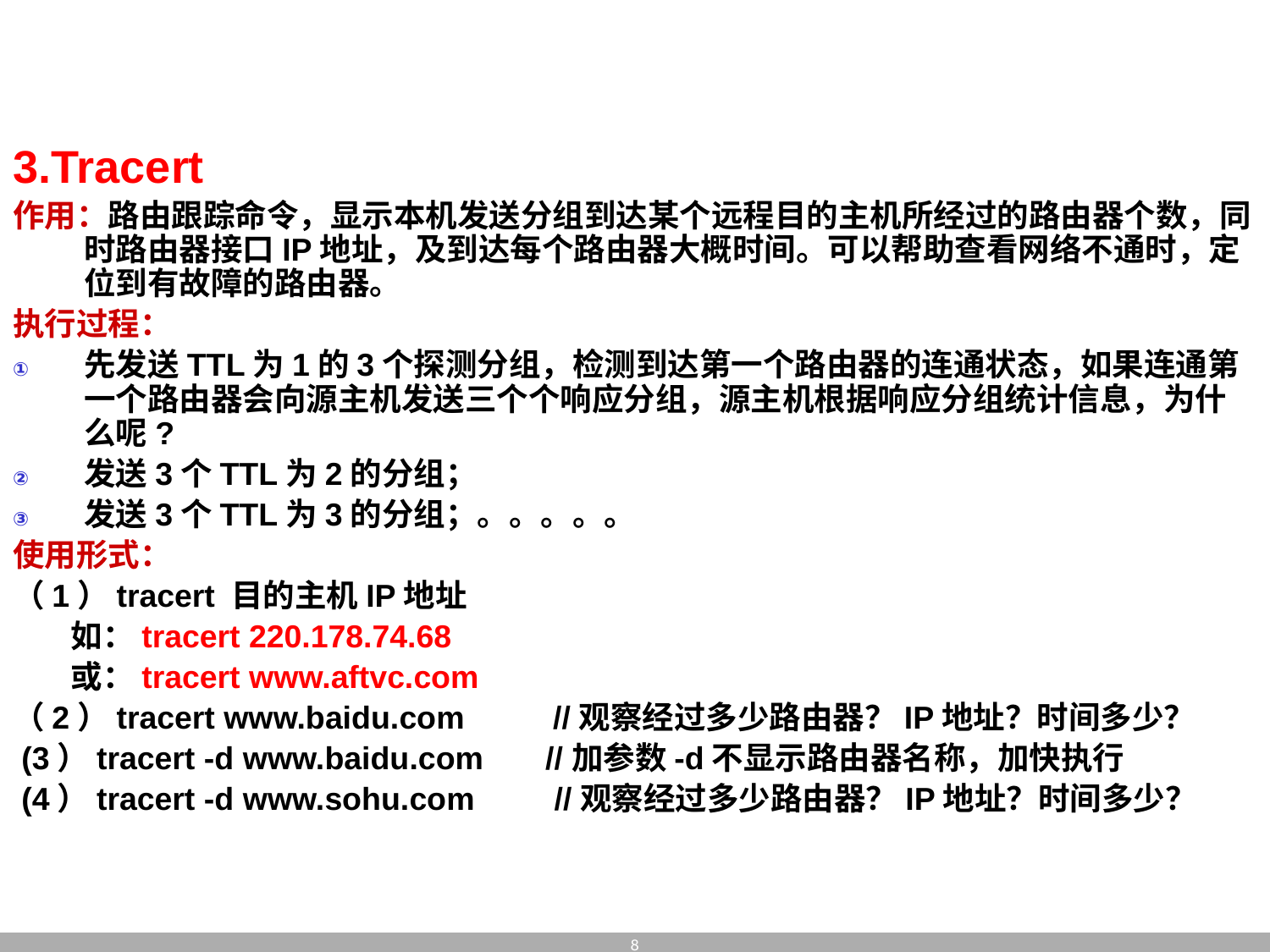

3.Tracert
作用：路由跟踪命令，显示本机发送分组到达某个远程目的主机所经过的路由器个数，同时路由器接口IP地址，及到达每个路由器大概时间。可以帮助查看网络不通时，定位到有故障的路由器。
执行过程：
先发送TTL为1的3个探测分组，检测到达第一个路由器的连通状态，如果连通第一个路由器会向源主机发送三个个响应分组，源主机根据响应分组统计信息，为什么呢?
发送3个TTL为2的分组；
发送3个TTL为3的分组；。。。。。
使用形式：
（1）tracert 目的主机IP地址
       如：tracert 220.178.74.68
       或：tracert www.aftvc.com
（2）tracert www.baidu.com          //观察经过多少路由器？IP地址？时间多少？
 (3）tracert -d www.baidu.com       //加参数-d不显示路由器名称，加快执行
 (4）tracert -d www.sohu.com         //观察经过多少路由器？IP地址？时间多少？